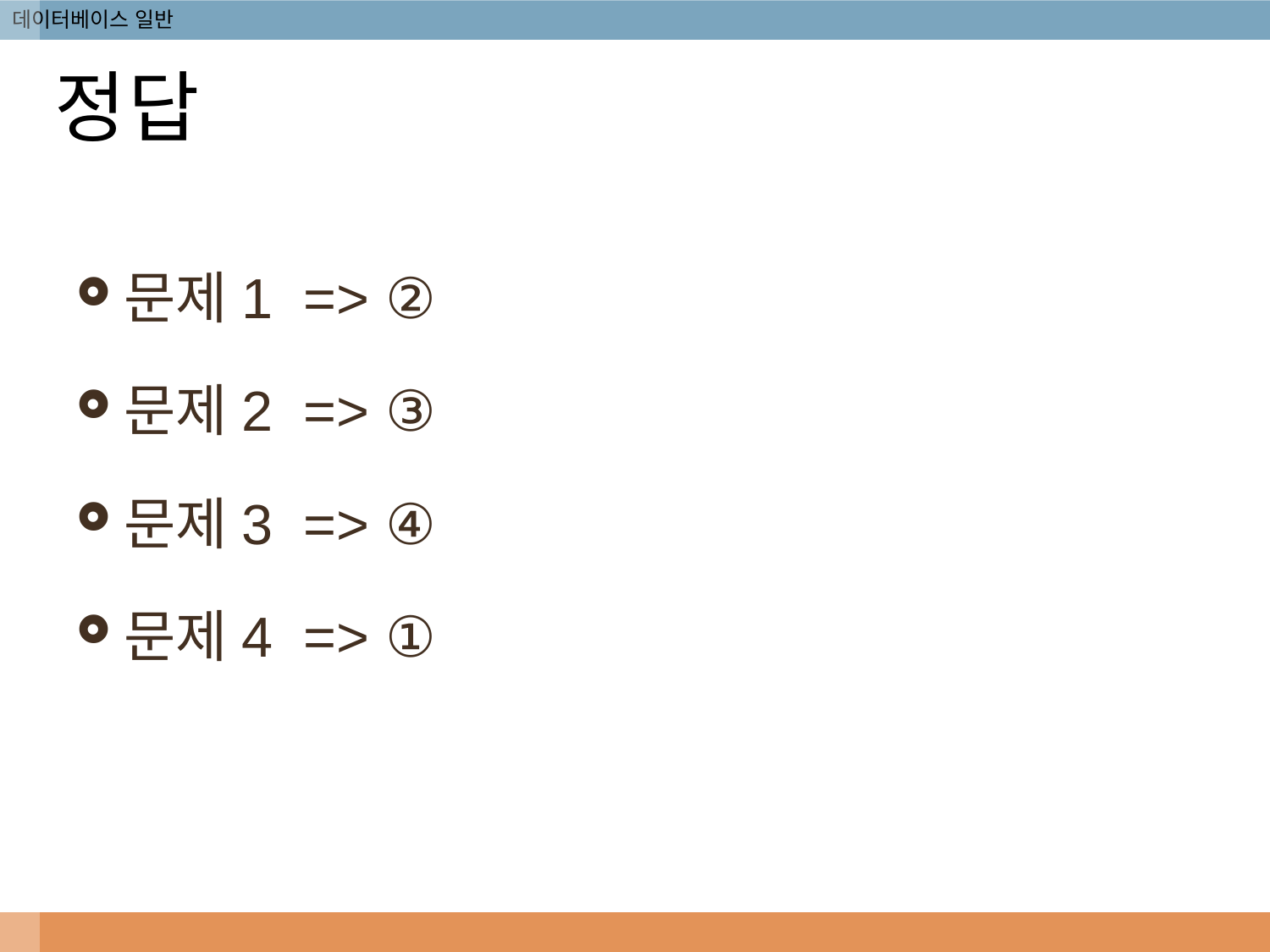

# 정답
문제1  => ②
문제2  => ③
문제3  => ④
문제4  => ①